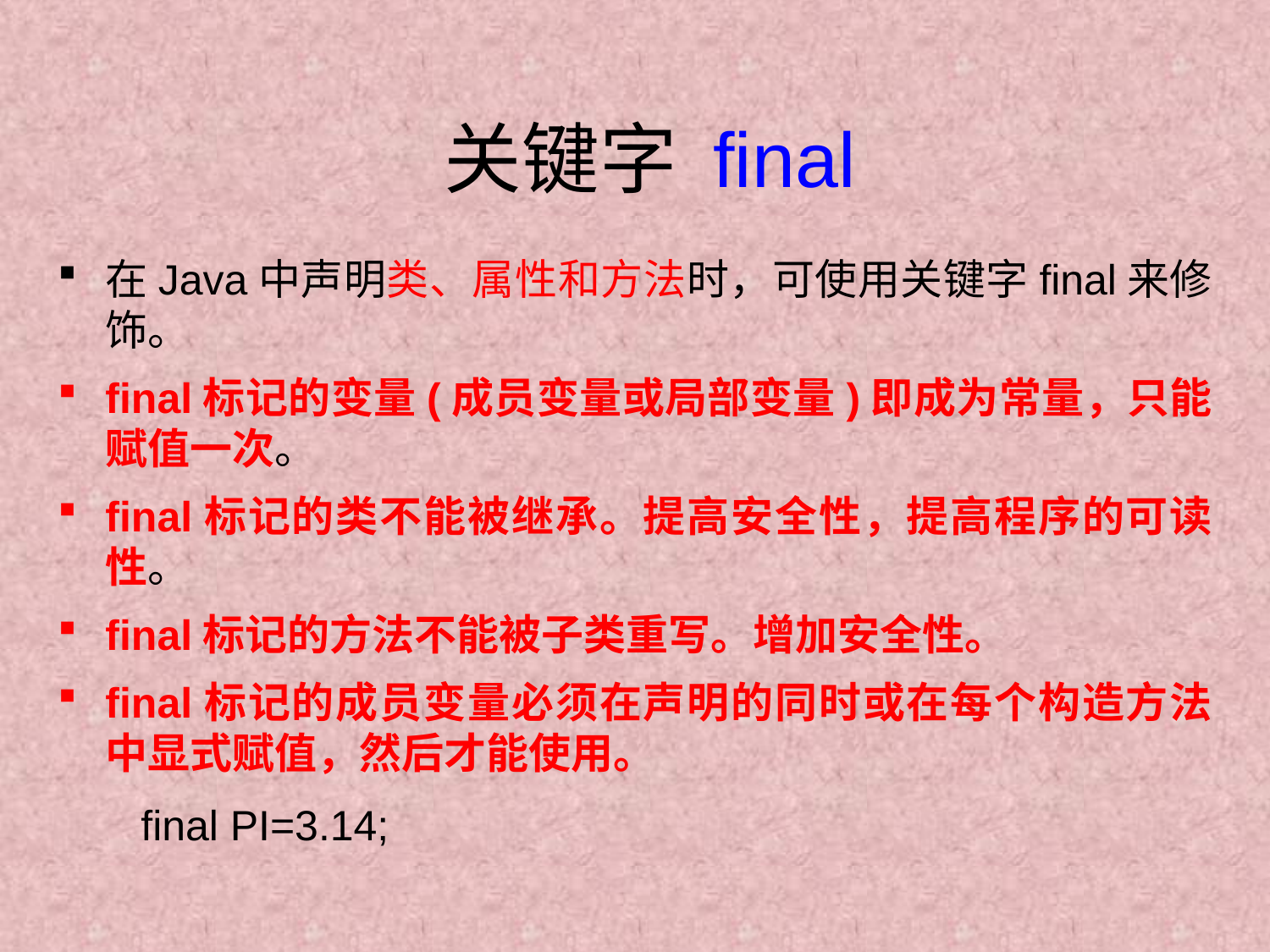

# 关键字 final
在Java中声明类、属性和方法时，可使用关键字final来修饰。
final标记的变量(成员变量或局部变量)即成为常量，只能赋值一次。
final标记的类不能被继承。提高安全性，提高程序的可读性。
final标记的方法不能被子类重写。增加安全性。
final标记的成员变量必须在声明的同时或在每个构造方法中显式赋值，然后才能使用。
	   final PI=3.14;